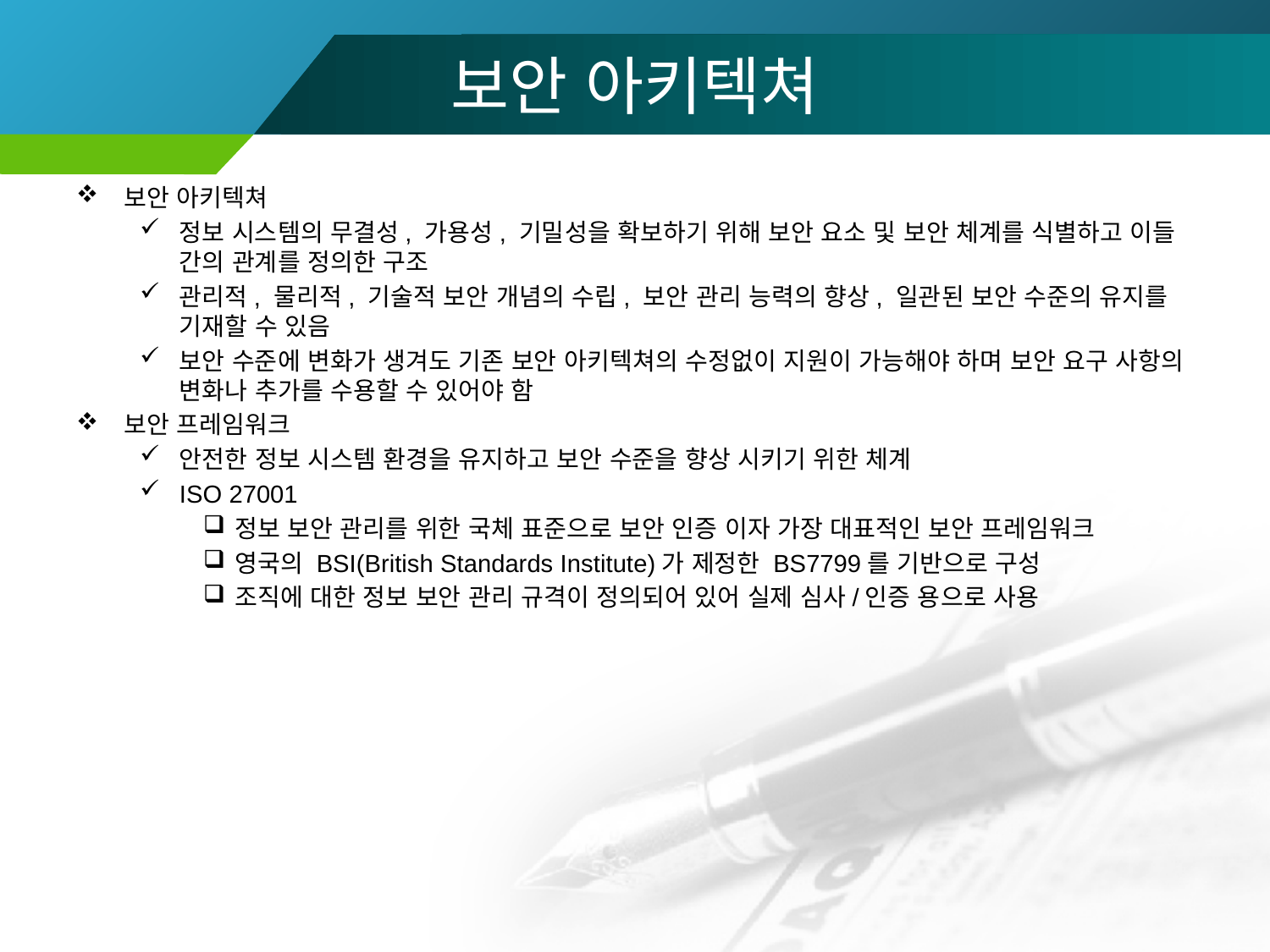

# 보안 아키텍쳐
보안 아키텍쳐
정보 시스템의 무결성, 가용성, 기밀성을 확보하기 위해 보안 요소 및 보안 체계를 식별하고 이들 간의 관계를 정의한 구조
관리적, 물리적, 기술적 보안 개념의 수립, 보안 관리 능력의 향상, 일관된 보안 수준의 유지를 기재할 수 있음
보안 수준에 변화가 생겨도 기존 보안 아키텍쳐의 수정없이 지원이 가능해야 하며 보안 요구 사항의 변화나 추가를 수용할 수 있어야 함
보안 프레임워크
안전한 정보 시스템 환경을 유지하고 보안 수준을 향상 시키기 위한 체계
ISO 27001
정보 보안 관리를 위한 국체 표준으로 보안 인증 이자 가장 대표적인 보안 프레임워크
영국의 BSI(British Standards Institute)가 제정한 BS7799를 기반으로 구성
조직에 대한 정보 보안 관리 규격이 정의되어 있어 실제 심사/인증 용으로 사용